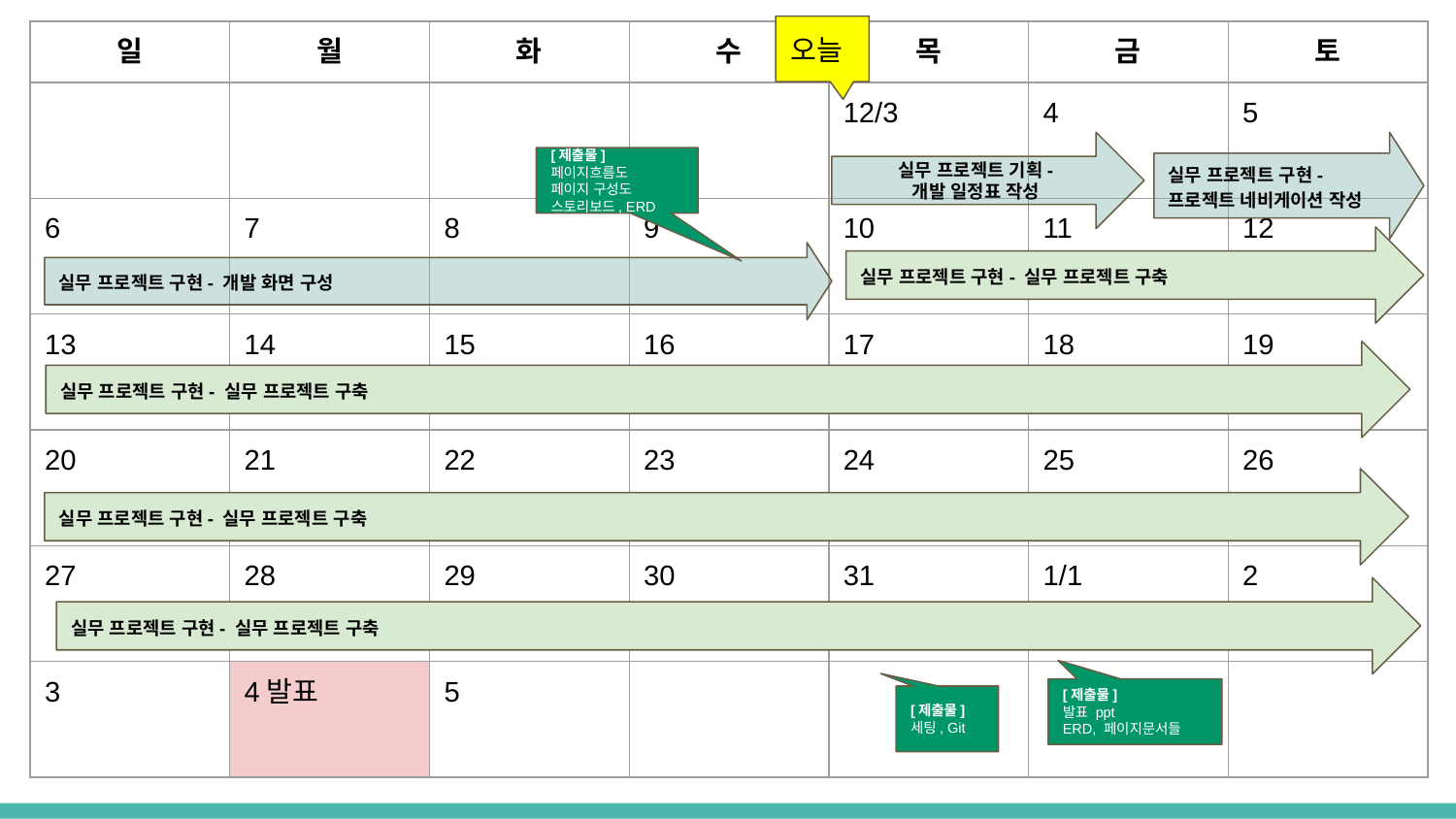

오늘
| 일 | 월 | 화 | 수 | 목 | 금 | 토 |
| --- | --- | --- | --- | --- | --- | --- |
|  |  |  |  | 12/3 | 4 | 5 |
| 6 | 7 | 8 | 9 | 10 | 11 | 12 |
| 13 | 14 | 15 | 16 | 17 | 18 | 19 |
| 20 | 21 | 22 | 23 | 24 | 25 | 26 |
| 27 | 28 | 29 | 30 | 31 | 1/1 | 2 |
| 3 | 4발표 | 5 |  |  |  |  |
실무 프로젝트 기획-
개발 일정표 작성
실무 프로젝트 구현-
프로젝트 네비게이션 작성
[제출물]
페이지흐름도
페이지 구성도
스토리보드, ERD
실무 프로젝트 구현- 실무 프로젝트 구축
실무 프로젝트 구현- 개발 화면 구성
실무 프로젝트 구현- 실무 프로젝트 구축
실무 프로젝트 구현- 실무 프로젝트 구축
실무 프로젝트 구현- 실무 프로젝트 구축
[제출물]
발표 ppt
ERD, 페이지문서들
[제출물]
세팅, Git